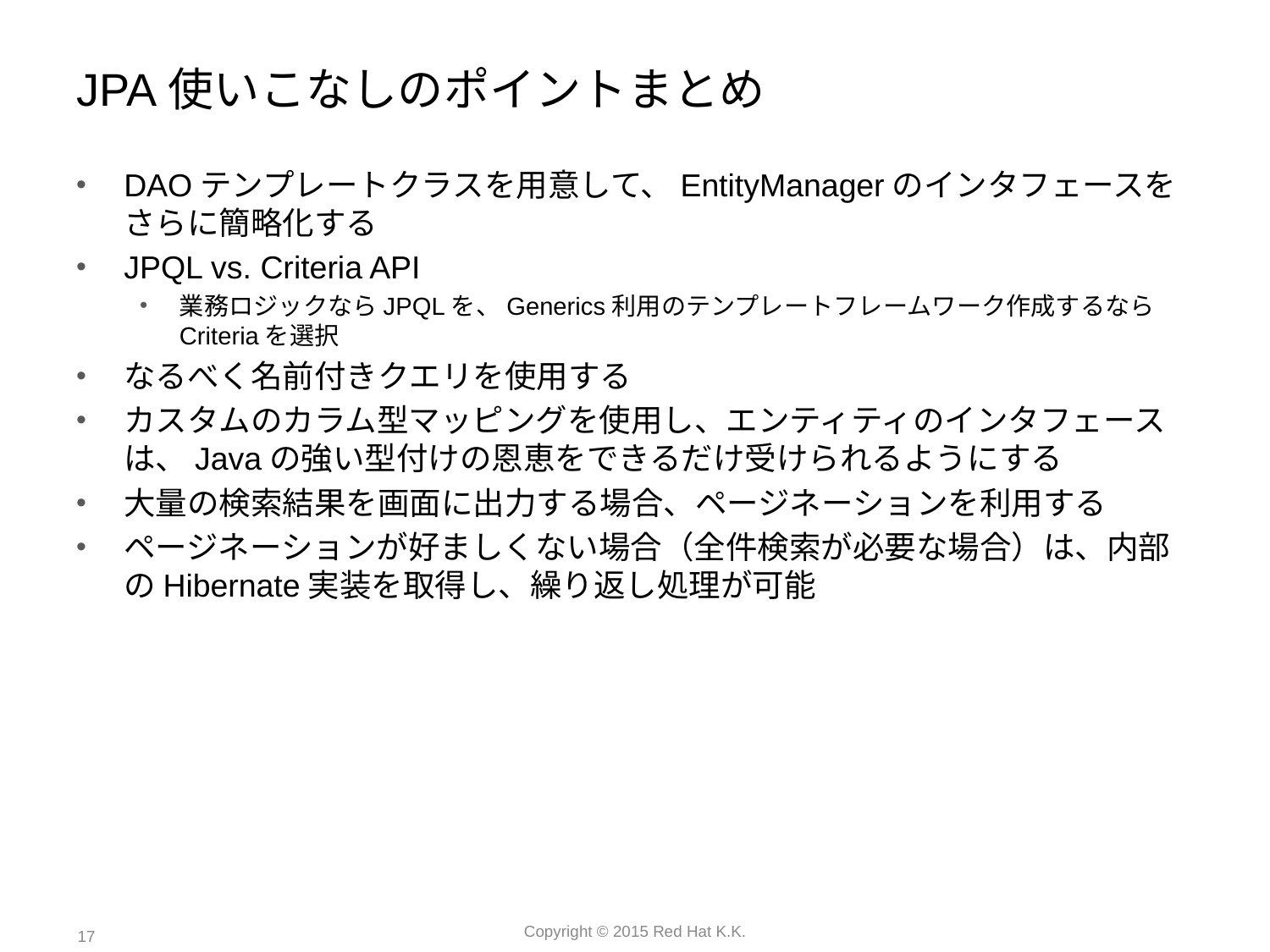

# JPA使いこなしのポイントまとめ
DAOテンプレートクラスを用意して、EntityManagerのインタフェースをさらに簡略化する
JPQL vs. Criteria API
業務ロジックならJPQLを、Generics利用のテンプレートフレームワーク作成するならCriteriaを選択
なるべく名前付きクエリを使用する
カスタムのカラム型マッピングを使用し、エンティティのインタフェースは、Javaの強い型付けの恩恵をできるだけ受けられるようにする
大量の検索結果を画面に出力する場合、ページネーションを利用する
ページネーションが好ましくない場合（全件検索が必要な場合）は、内部のHibernate実装を取得し、繰り返し処理が可能

17
Copyright © 2015 Red Hat K.K.